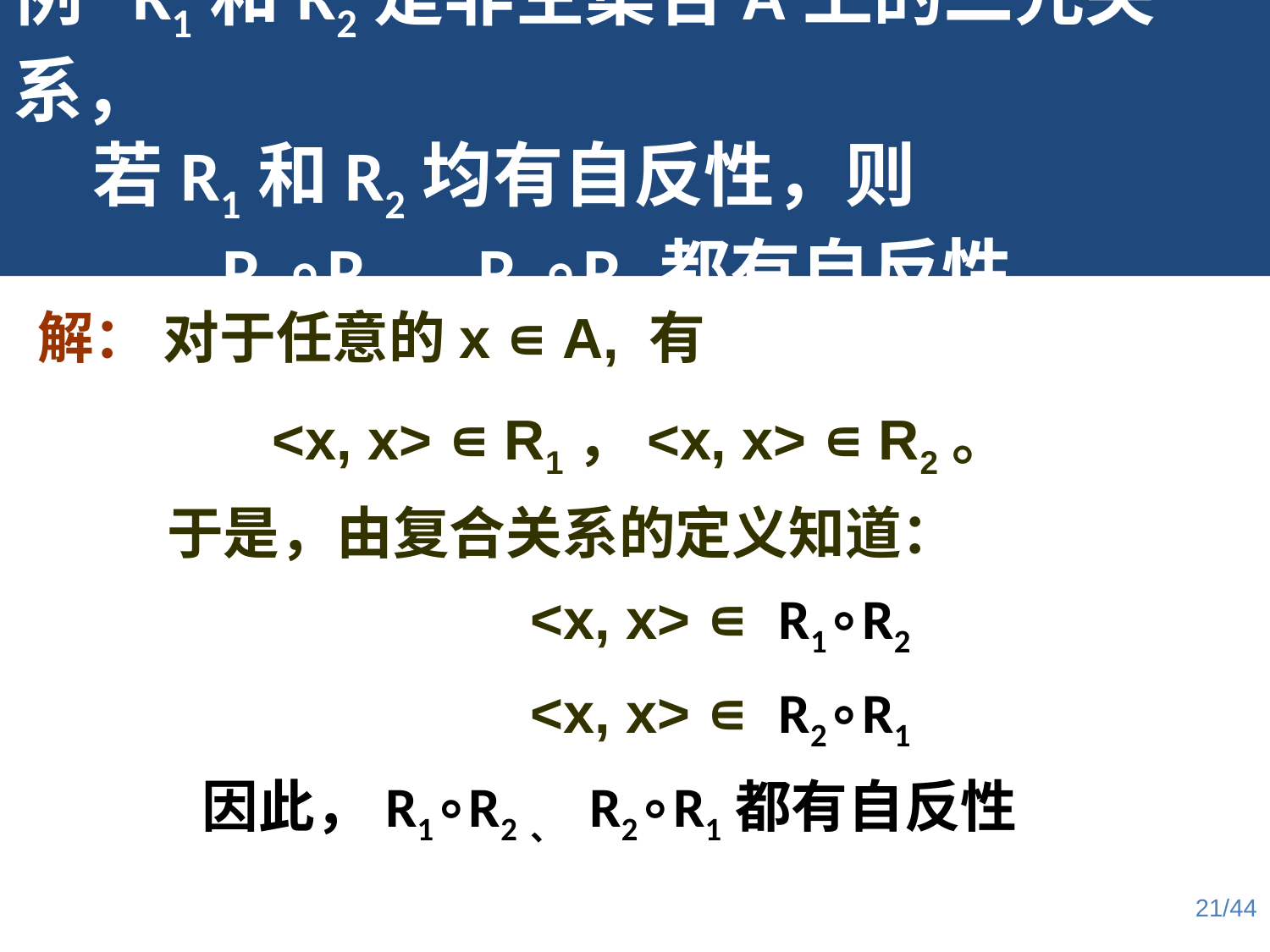

例  R1和R2是非空集合A上的二元关系，
     若R1和R2均有自反性，则
            R1∘R2、 R2∘R1都有自反性。
解： 对于任意的x ∊A, 有
               <x, x> ∊R1，<x, x> ∊R2。
         于是，由复合关系的定义知道：
 				<x, x> ∊ R1∘R2
 				<x, x> ∊ R2∘R1
             因此，R1∘R2、 R2∘R1都有自反性
21/44